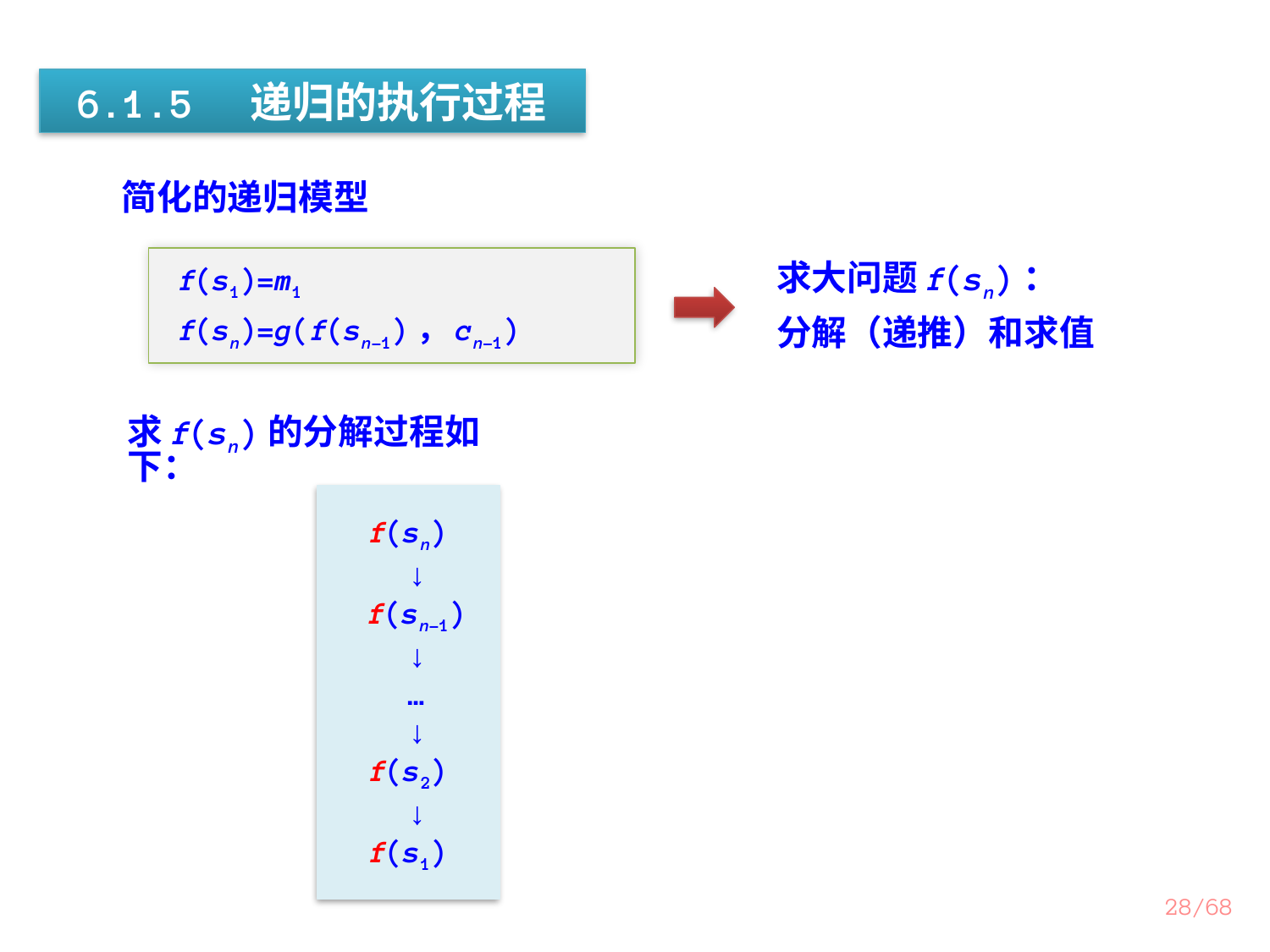

6.1.5  递归的执行过程
简化的递归模型
f(s1)=m1
f(sn)=g(f(sn-1)，cn-1)
求大问题f(sn)：
分解（递推）和求值

求f(sn)的分解过程如下：
f(sn)
 ↓
 f(sn-1)
 ↓
 …
 ↓
f(s2)
 ↓
f(s1)
28/68